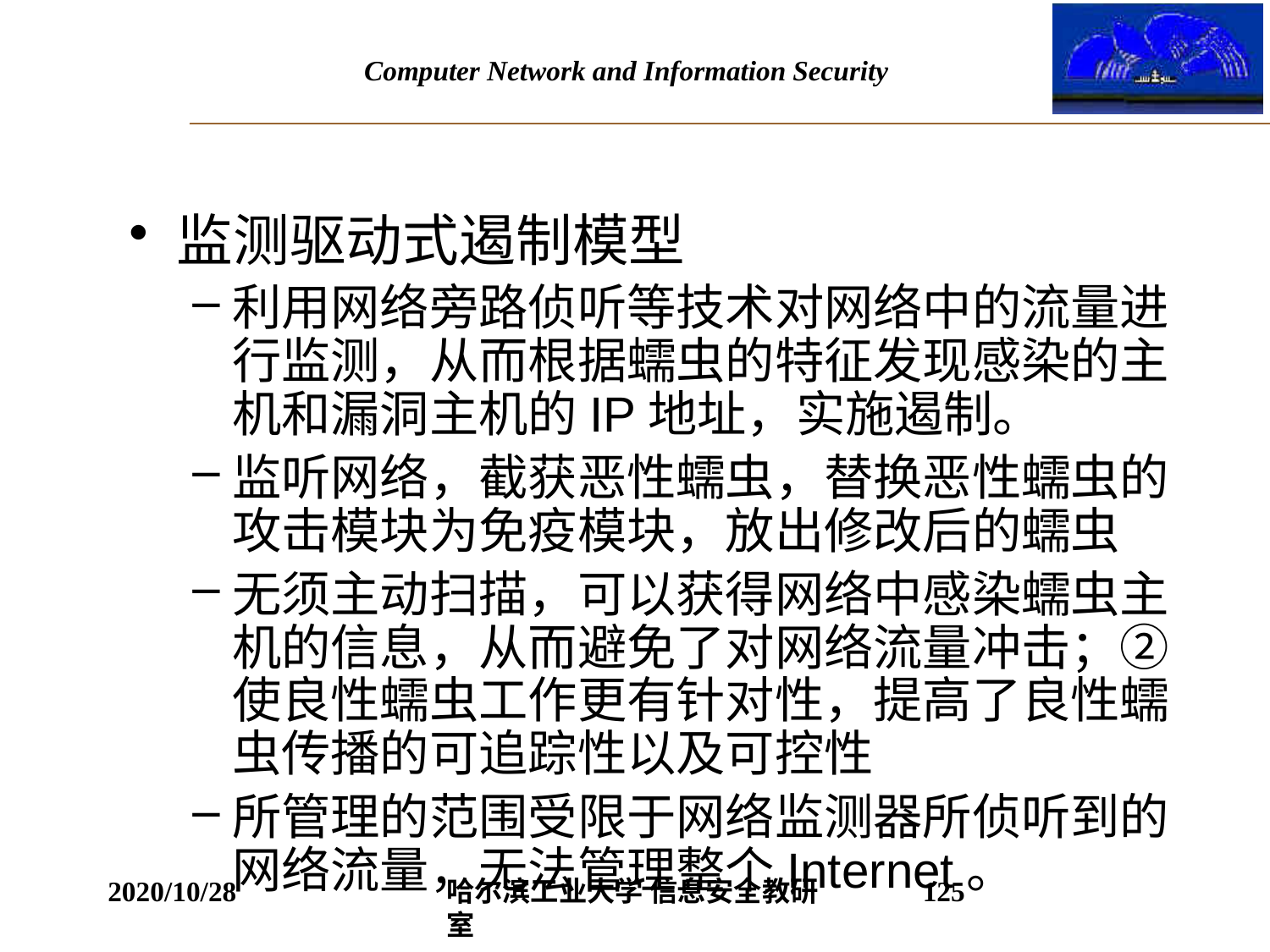

#
监测驱动式遏制模型
利用网络旁路侦听等技术对网络中的流量进行监测，从而根据蠕虫的特征发现感染的主机和漏洞主机的IP地址，实施遏制。
监听网络，截获恶性蠕虫，替换恶性蠕虫的攻击模块为免疫模块，放出修改后的蠕虫
无须主动扫描，可以获得网络中感染蠕虫主机的信息，从而避免了对网络流量冲击；②使良性蠕虫工作更有针对性，提高了良性蠕虫传播的可追踪性以及可控性
所管理的范围受限于网络监测器所侦听到的网络流量，无法管理整个Internet。
2020/10/28
哈尔滨工业大学 信息安全教研室
125